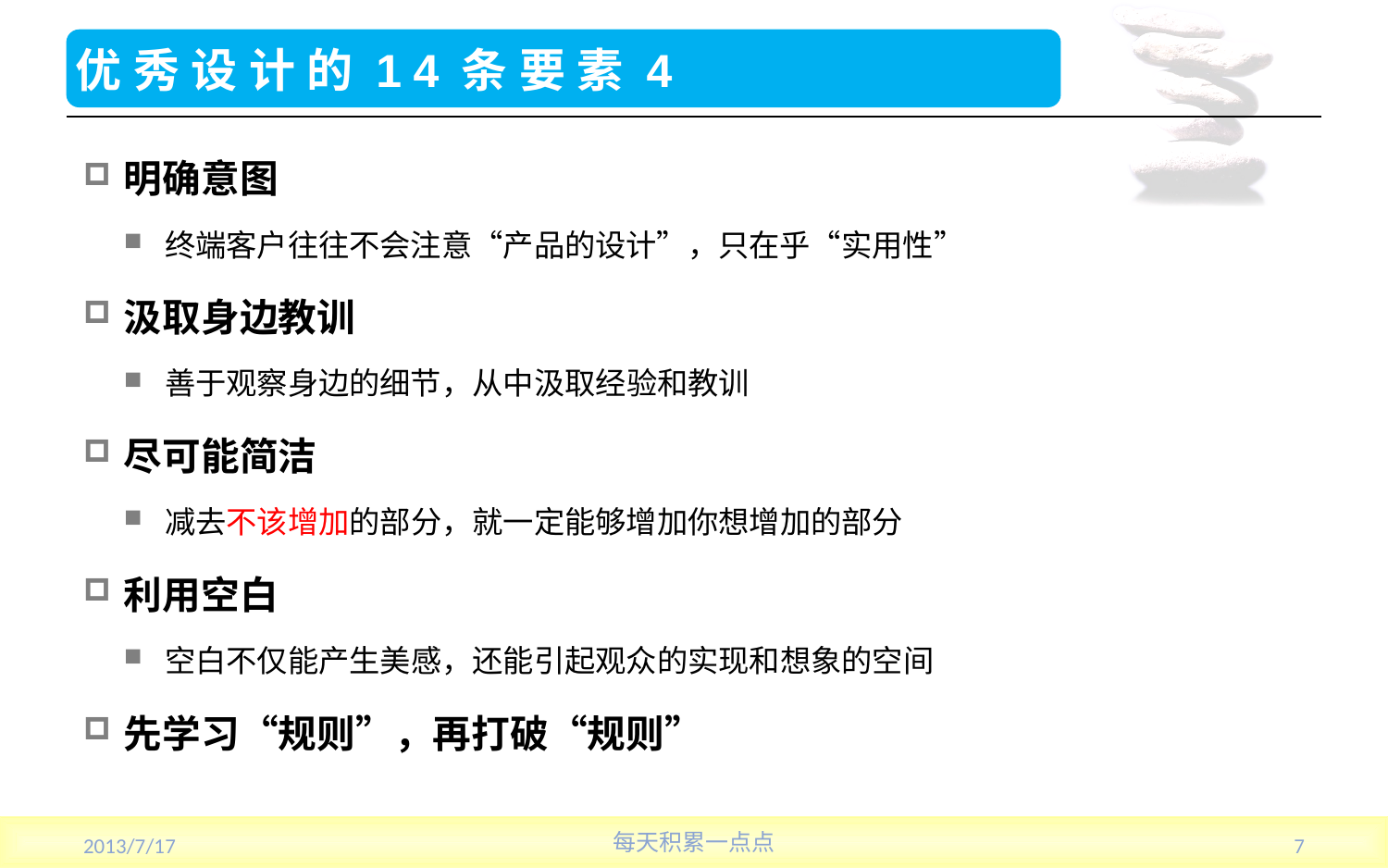

# 优秀设计的14条要素4
明确意图
终端客户往往不会注意“产品的设计”，只在乎“实用性”
汲取身边教训
善于观察身边的细节，从中汲取经验和教训
尽可能简洁
减去不该增加的部分，就一定能够增加你想增加的部分
利用空白
空白不仅能产生美感，还能引起观众的实现和想象的空间
先学习“规则”，再打破“规则”

2013/7/17
每天积累一点点
7